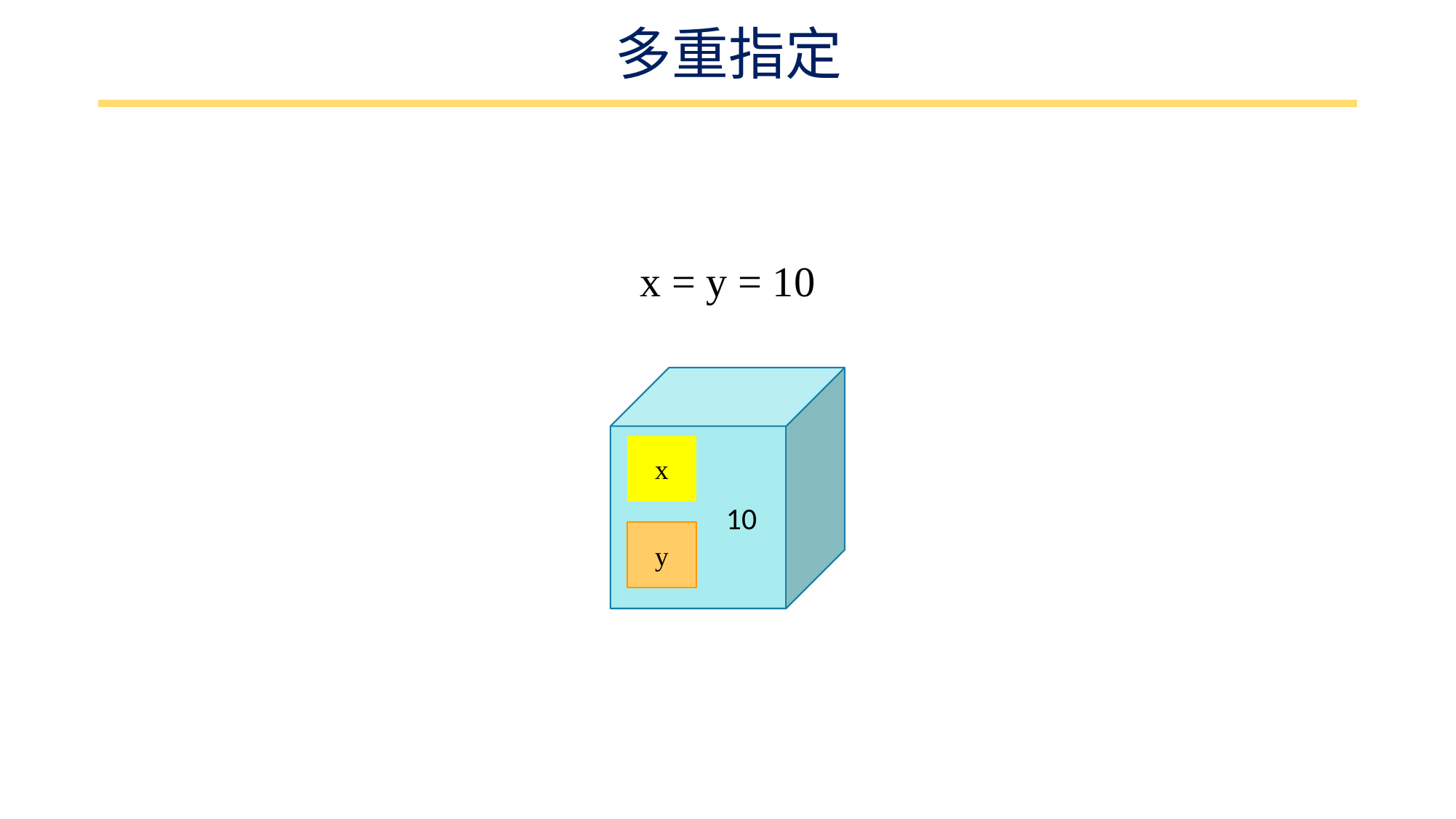

# 多重指定
x = y = 10
              10
x
y